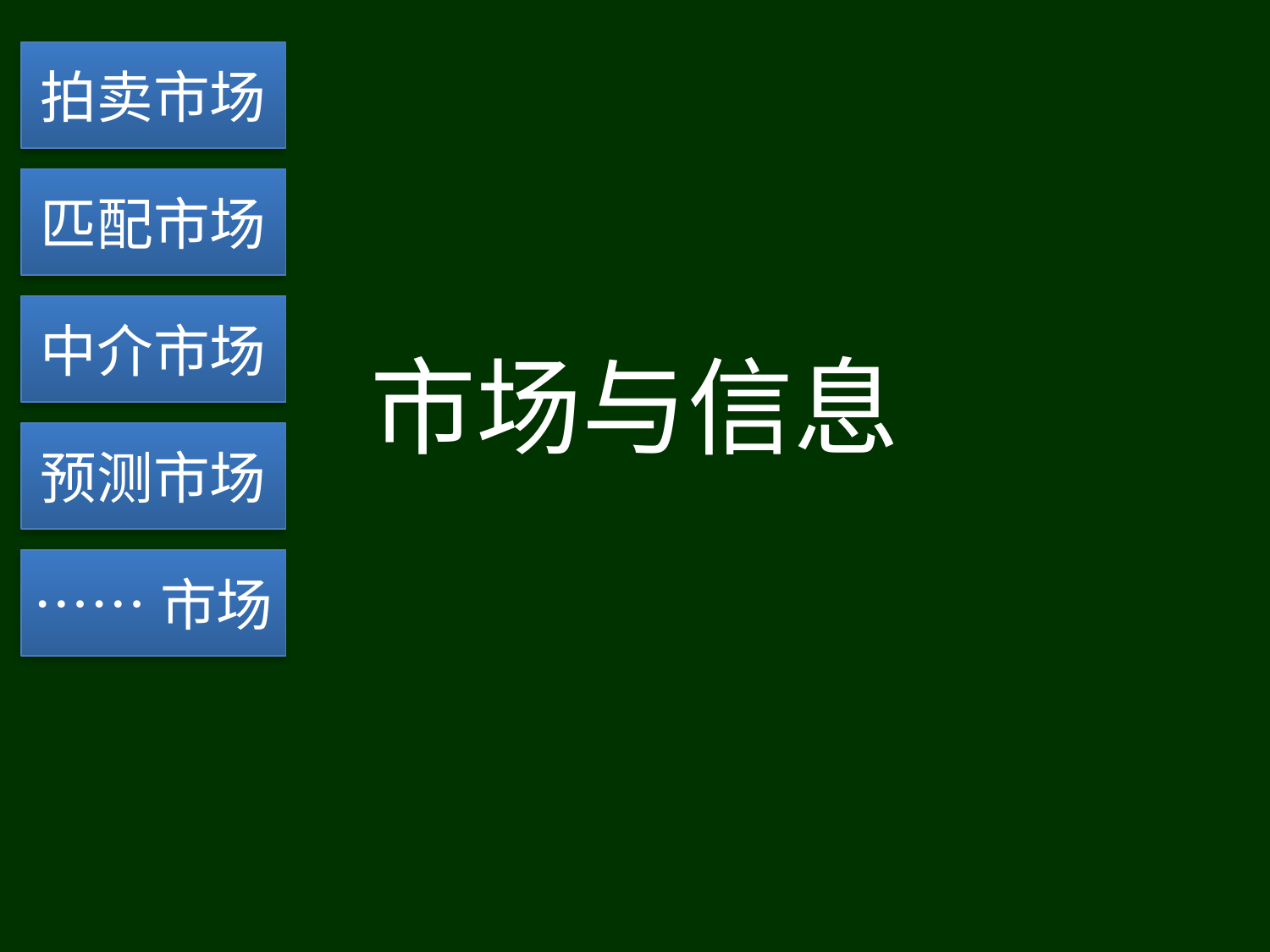

拍卖市场
匹配市场
# 市场与信息
中介市场
预测市场
……市场